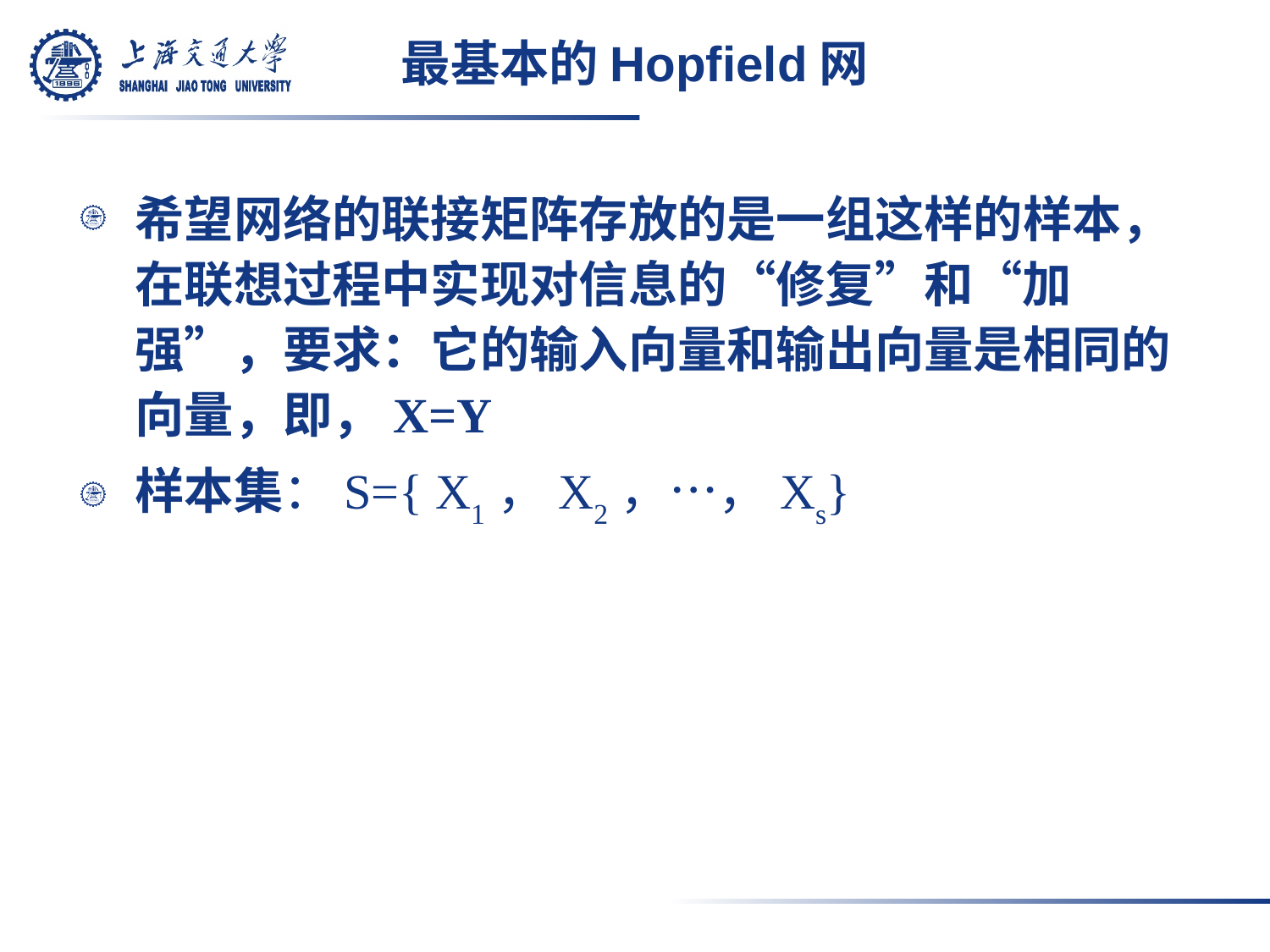

# 最基本的Hopfield网
希望网络的联接矩阵存放的是一组这样的样本，在联想过程中实现对信息的“修复”和“加强”，要求：它的输入向量和输出向量是相同的向量，即，X=Y
样本集：S={ X1，X2，…，Xs}